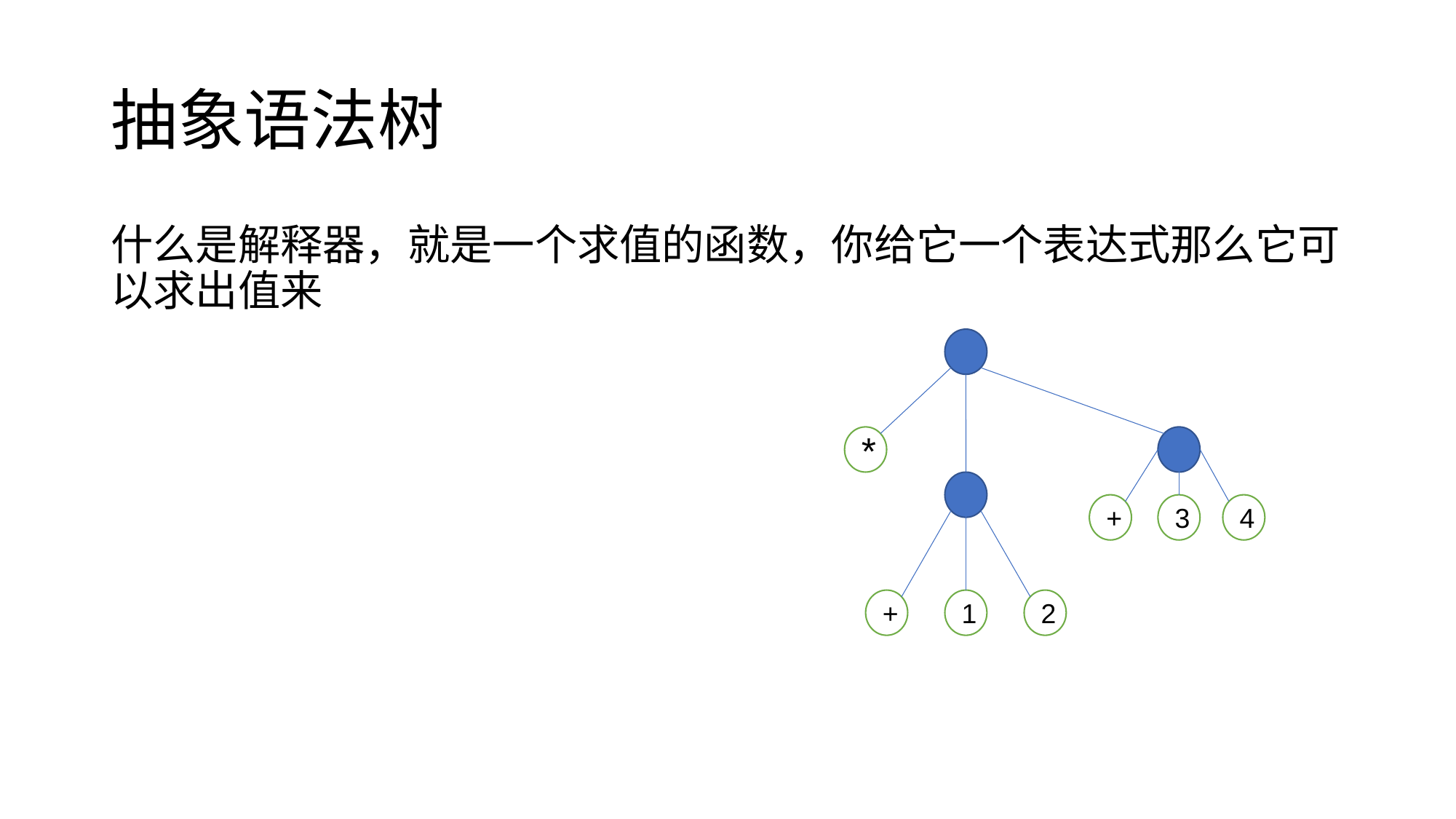

# 抽象语法树
什么是解释器，就是一个求值的函数，你给它一个表达式那么它可以求出值来

*

+
3
4
+
1
2